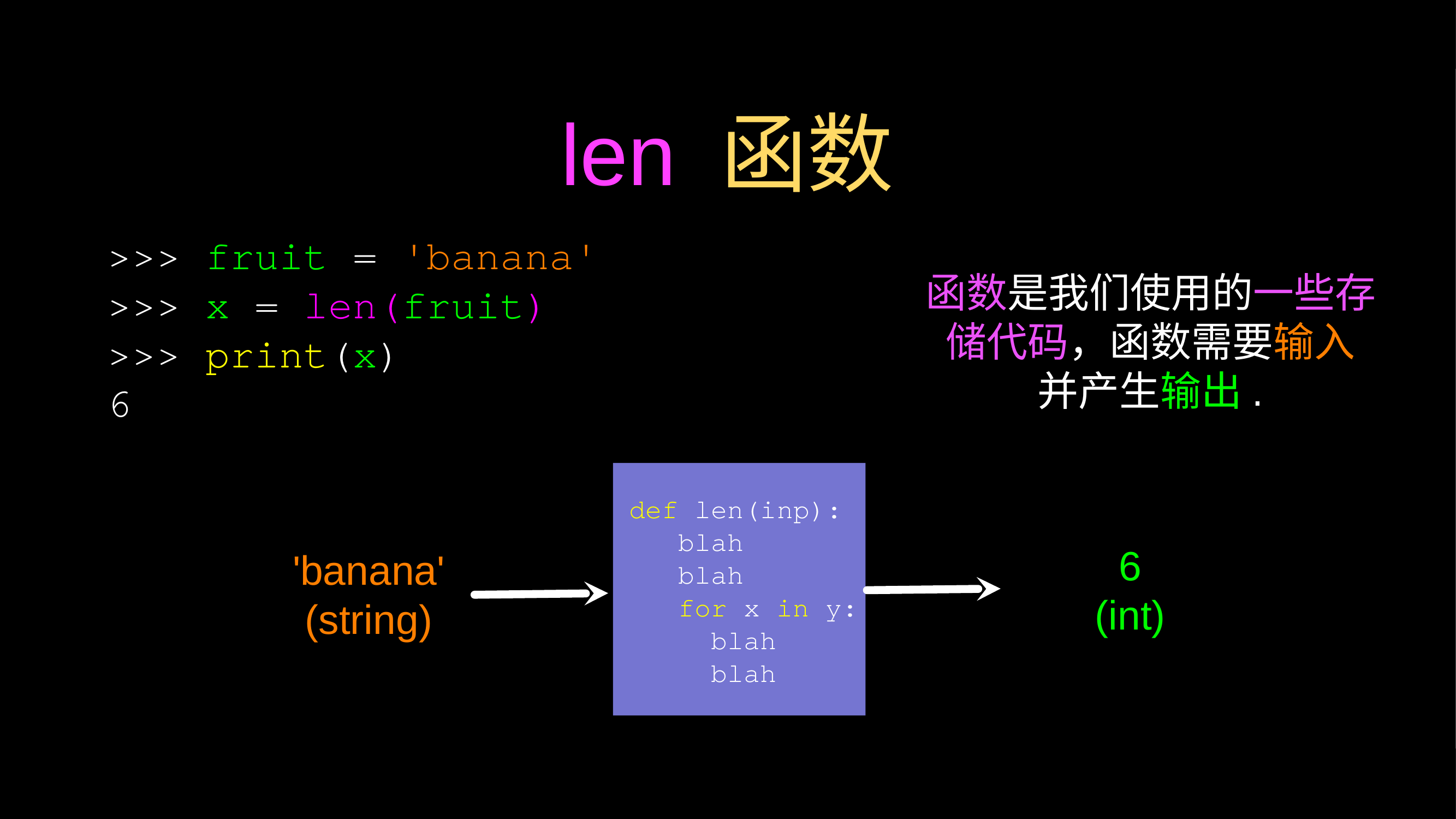

# len 函数
>>> fruit = 'banana'
>>> x = len(fruit)
>>> print(x)
6
函数是我们使用的一些存储代码，函数需要输入 并产生输出.

 def len(inp):
    blah
    blah
    for x in y:
      blah
      blah
6
(int)
'banana'
(string)